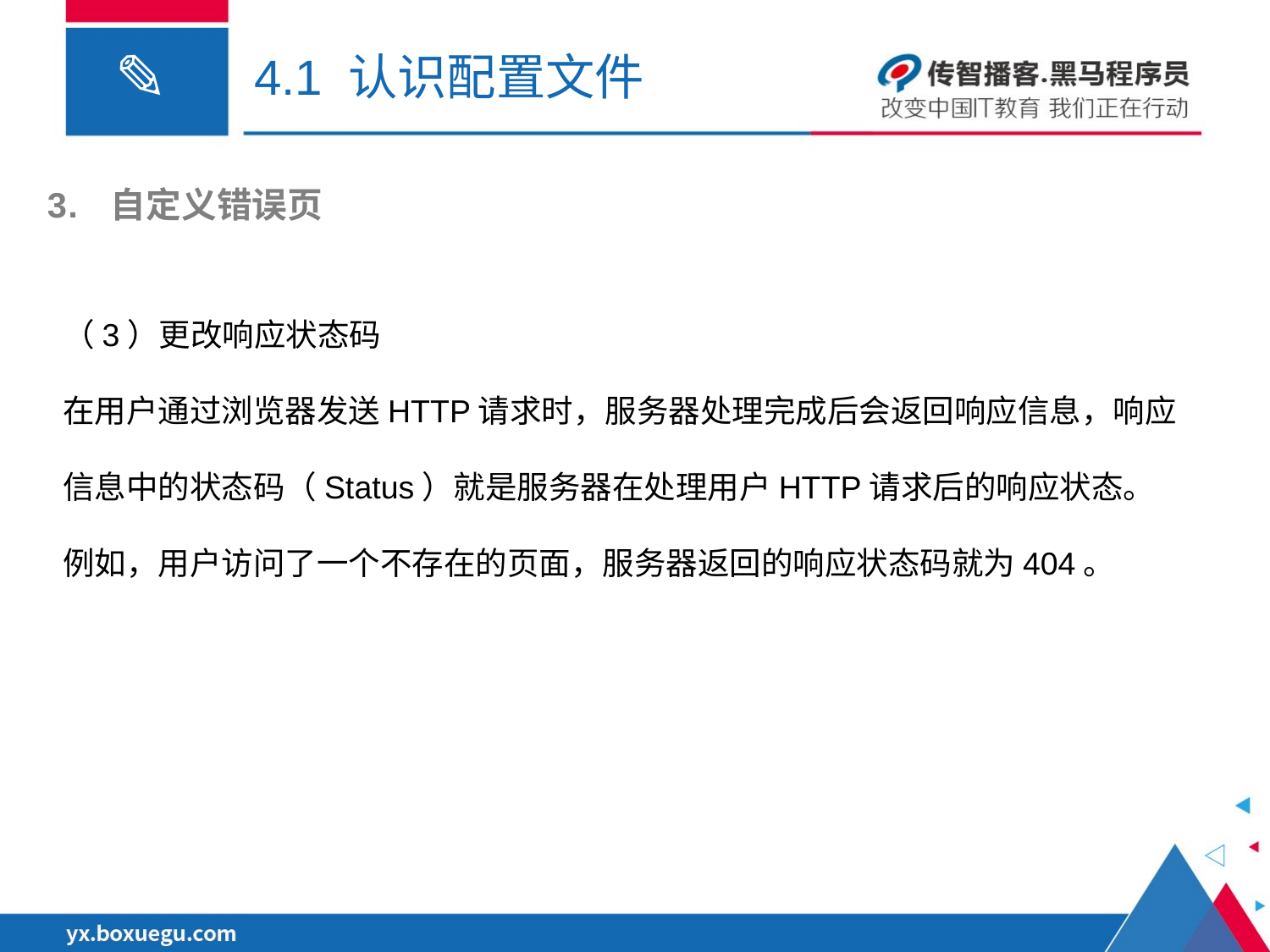

# 4.1 认识配置文件
自定义错误页
（3）更改响应状态码
在用户通过浏览器发送HTTP请求时，服务器处理完成后会返回响应信息，响应信息中的状态码（Status）就是服务器在处理用户HTTP请求后的响应状态。
例如，用户访问了一个不存在的页面，服务器返回的响应状态码就为404。